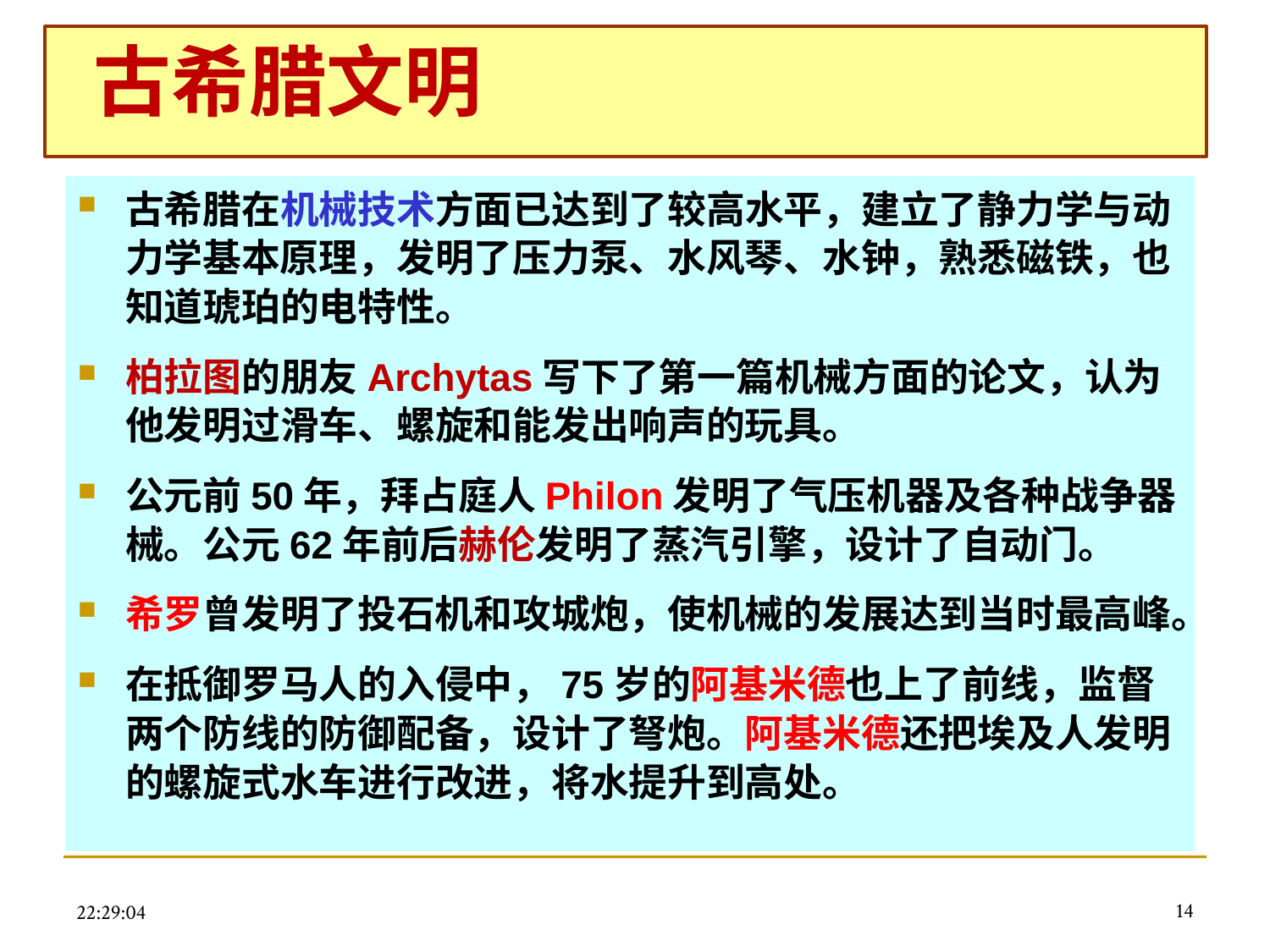

# 古希腊文明
古希腊在机械技术方面已达到了较高水平，建立了静力学与动力学基本原理，发明了压力泵、水风琴、水钟，熟悉磁铁，也知道琥珀的电特性。
柏拉图的朋友Archytas写下了第一篇机械方面的论文，认为他发明过滑车、螺旋和能发出响声的玩具。
公元前50年，拜占庭人Philon发明了气压机器及各种战争器械。公元62年前后赫伦发明了蒸汽引擎，设计了自动门。
希罗曾发明了投石机和攻城炮，使机械的发展达到当时最高峰。
在抵御罗马人的入侵中，75岁的阿基米德也上了前线，监督两个防线的防御配备，设计了弩炮。阿基米德还把埃及人发明的螺旋式水车进行改进，将水提升到高处。
22:29:04
14